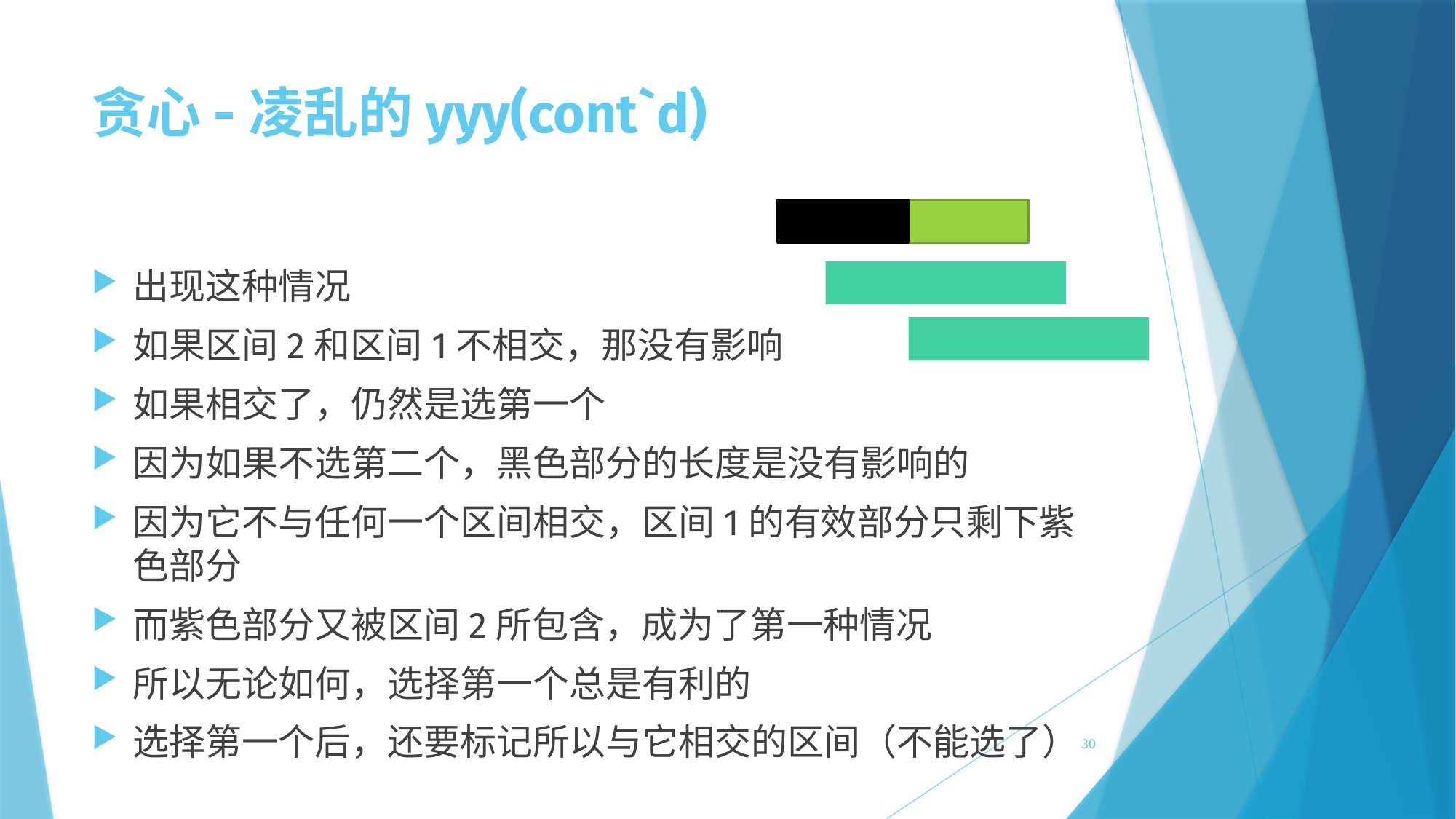

# 贪心-凌乱的yyy(cont`d)

出现这种情况
如果区间2和区间1不相交，那没有影响
如果相交了，仍然是选第一个
因为如果不选第二个，黑色部分的长度是没有影响的
因为它不与任何一个区间相交，区间1的有效部分只剩下紫色部分
而紫色部分又被区间2所包含，成为了第一种情况
所以无论如何，选择第一个总是有利的
选择第一个后，还要标记所以与它相交的区间（不能选了）

30